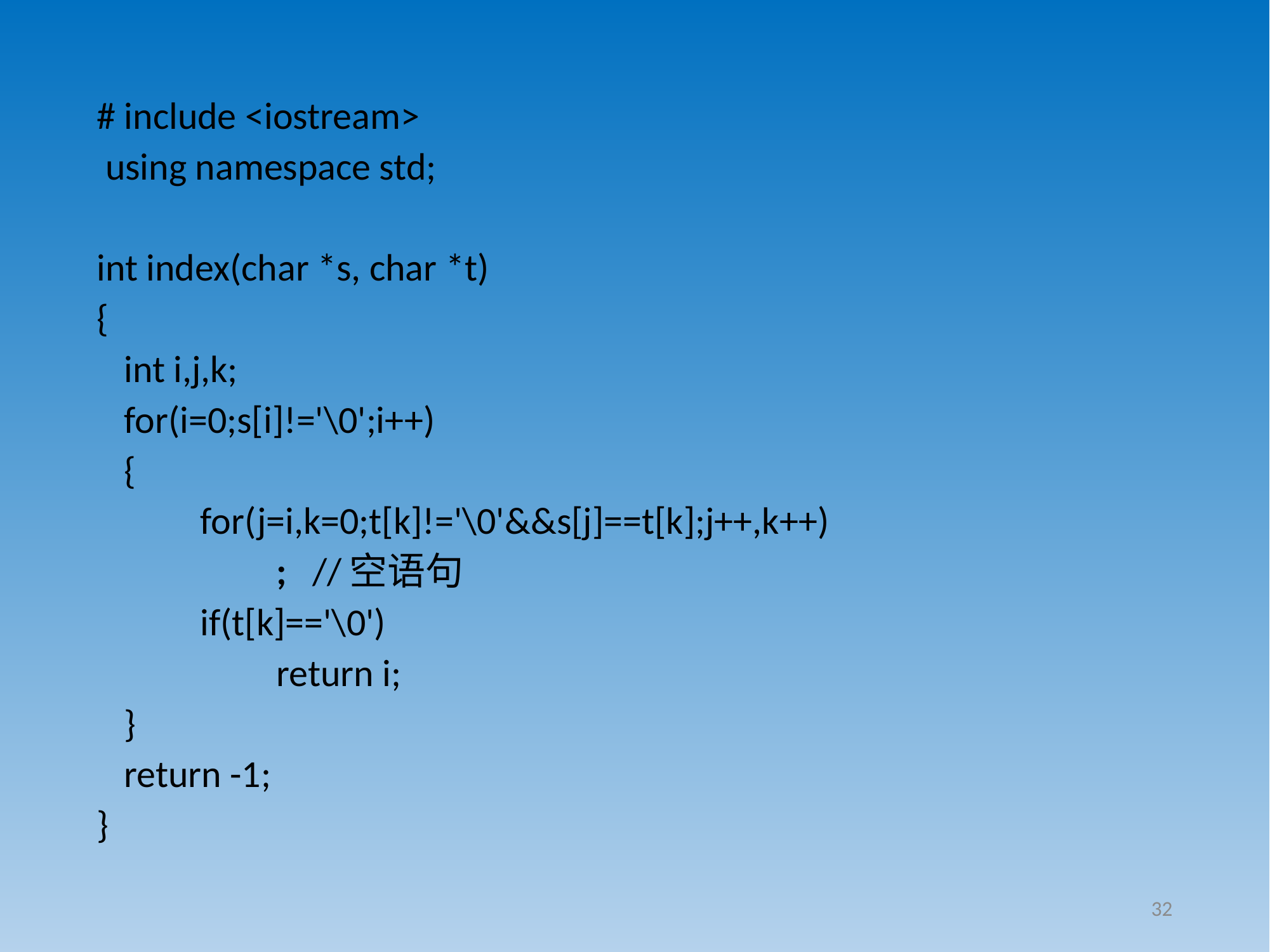

# include <iostream>
 using namespace std;

int index(char *s, char *t)
{
	int i,j,k;
	for(i=0;s[i]!='\0';i++)
	{
		for(j=i,k=0;t[k]!='\0'&&s[j]==t[k];j++,k++)
			;   //空语句
		if(t[k]=='\0')
			return i;
	}
	return -1;
}

32